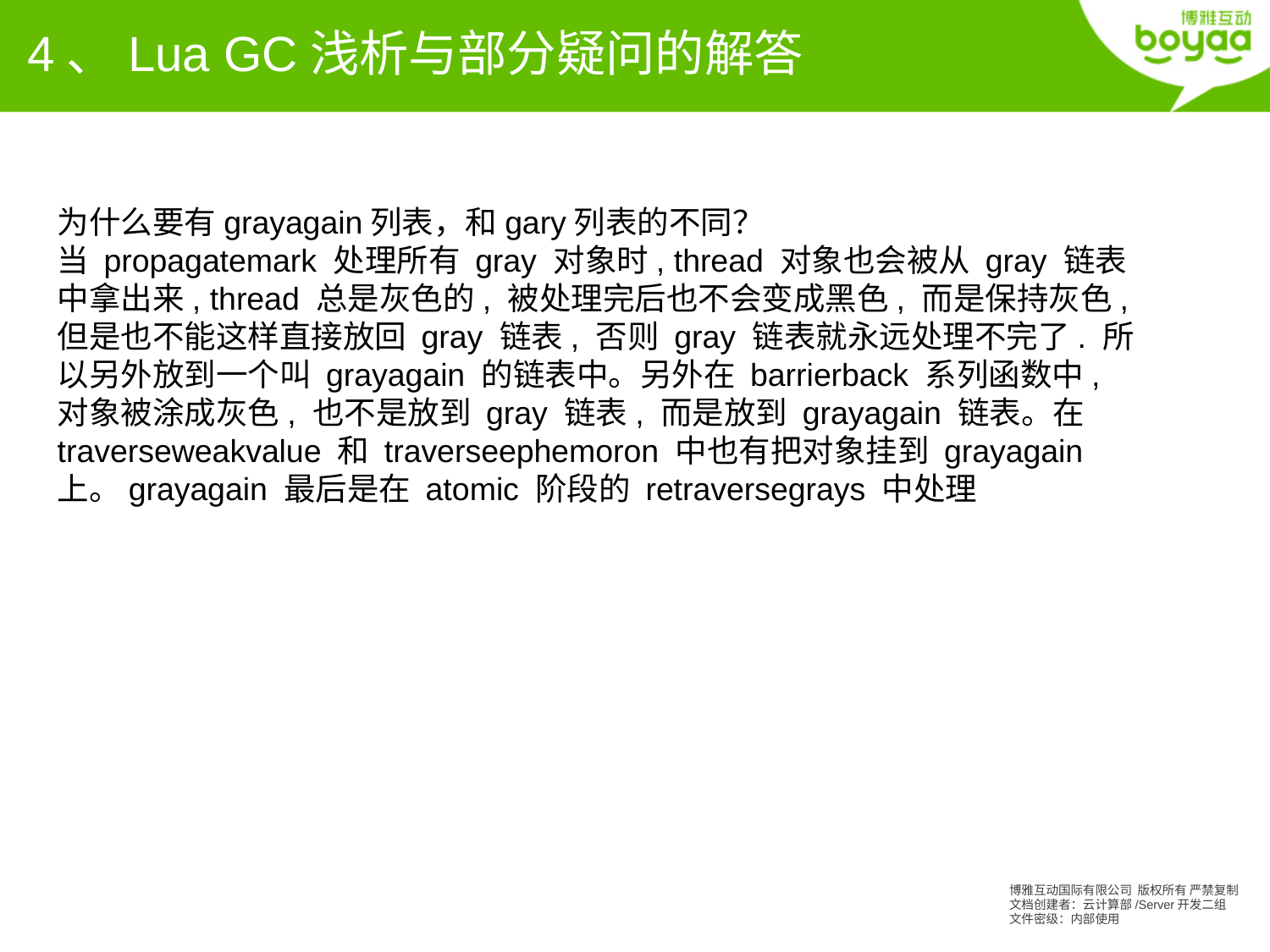

4、Lua GC浅析与部分疑问的解答

为什么要有grayagain列表，和gary列表的不同？
当 propagatemark 处理所有 gray 对象时, thread 对象也会被从 gray 链表中拿出来, thread 总是灰色的, 被处理完后也不会变成黑色, 而是保持灰色, 但是也不能这样直接放回 gray 链表, 否则 gray 链表就永远处理不完了. 所以另外放到一个叫 grayagain 的链表中。另外在 barrierback 系列函数中, 对象被涂成灰色, 也不是放到 gray 链表, 而是放到 grayagain 链表。在 traverseweakvalue 和 traverseephemoron 中也有把对象挂到 grayagain 上。grayagain 最后是在 atomic 阶段的 retraversegrays 中处理